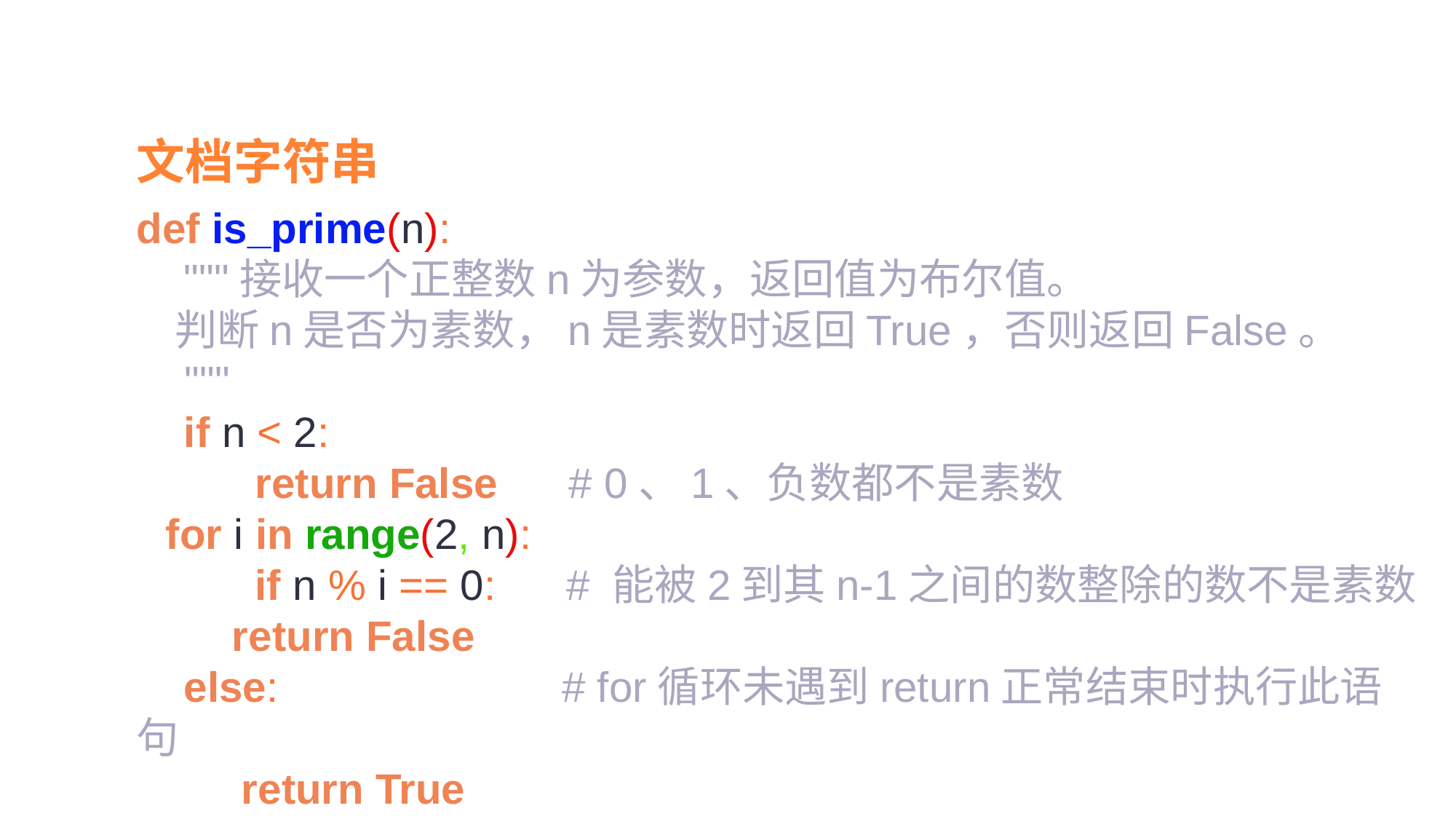

文档字符串
def is_prime(n):
    """接收一个正整数n为参数，返回值为布尔值。
    判断n是否为素数，n是素数时返回True，否则返回False。
    """
    if n < 2:
          return False      # 0、1、负数都不是素数
  for i in range(2, n):
          if n % i == 0:      # 能被2到其n-1之间的数整除的数不是素数
         return False
    else:                        # for循环未遇到return正常结束时执行此语句
          return True